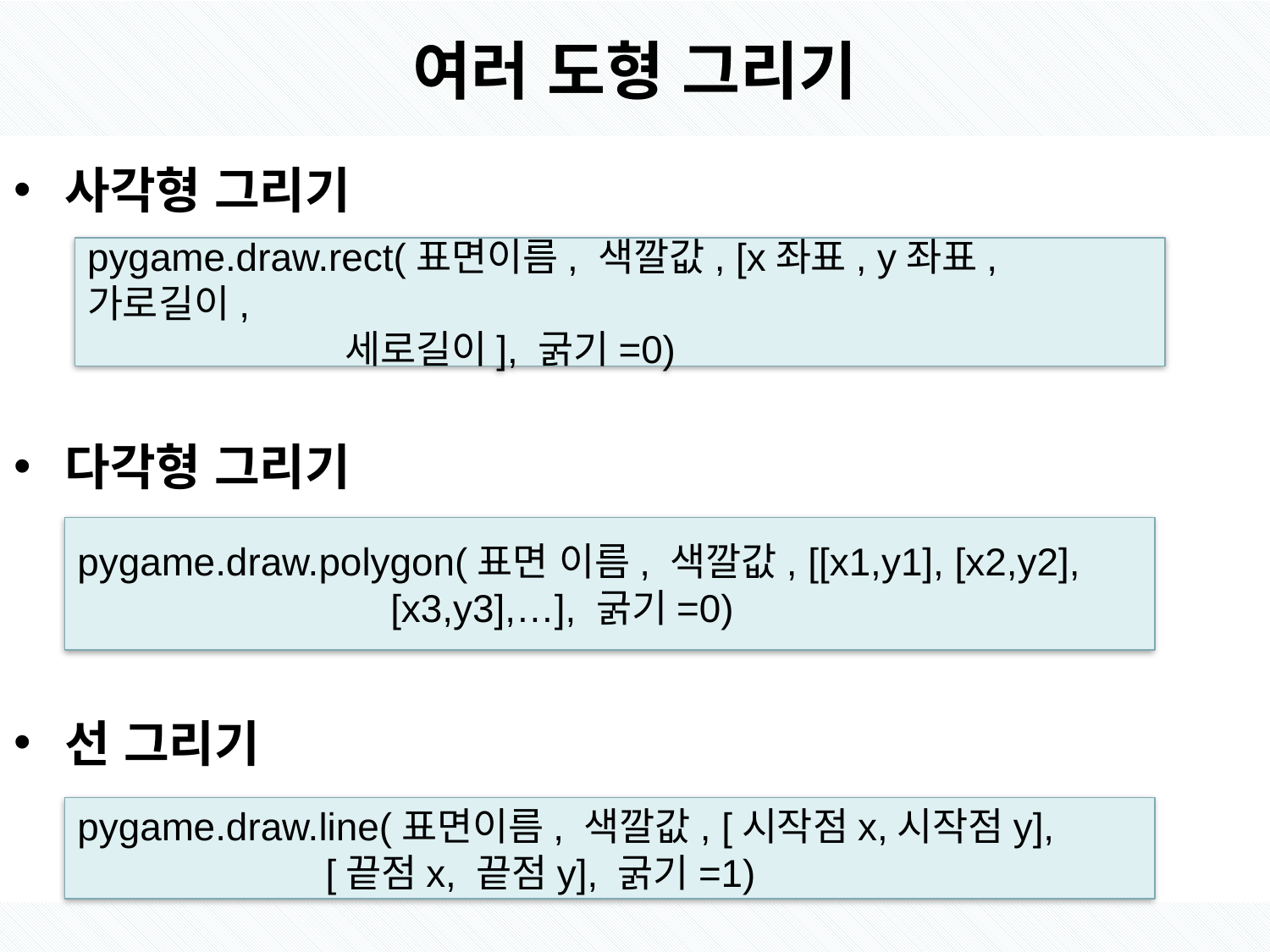

# 여러 도형 그리기
사각형 그리기

다각형 그리기

선 그리기
pygame.draw.rect(표면이름, 색깔값, [x좌표, y좌표, 가로길이,
                       세로길이], 굵기=0)
pygame.draw.polygon(표면 이름, 색깔값, [[x1,y1], [x2,y2],
                             [x3,y3],…], 굵기=0)
pygame.draw.line(표면이름, 색깔값, [시작점x,시작점y],
                       [끝점x, 끝점y], 굵기=1)